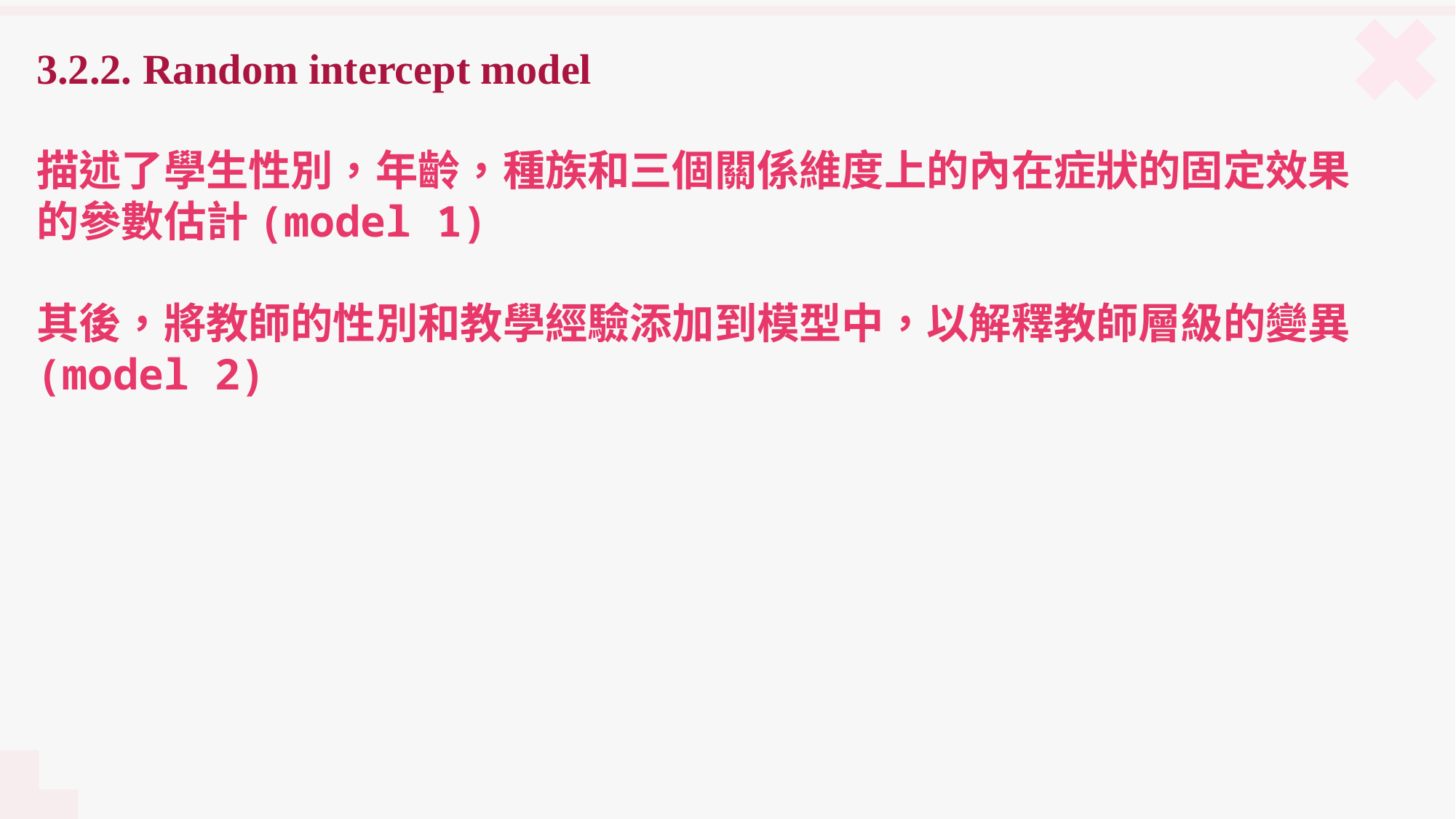

3.2.2. Random intercept model

描述了學生性別，年齡，種族和三個關係維度上的內在症狀的固定效果
的參數估計(model 1)

其後，將教師的性別和教學經驗添加到模型中，以解釋教師層級的變異
(model 2)